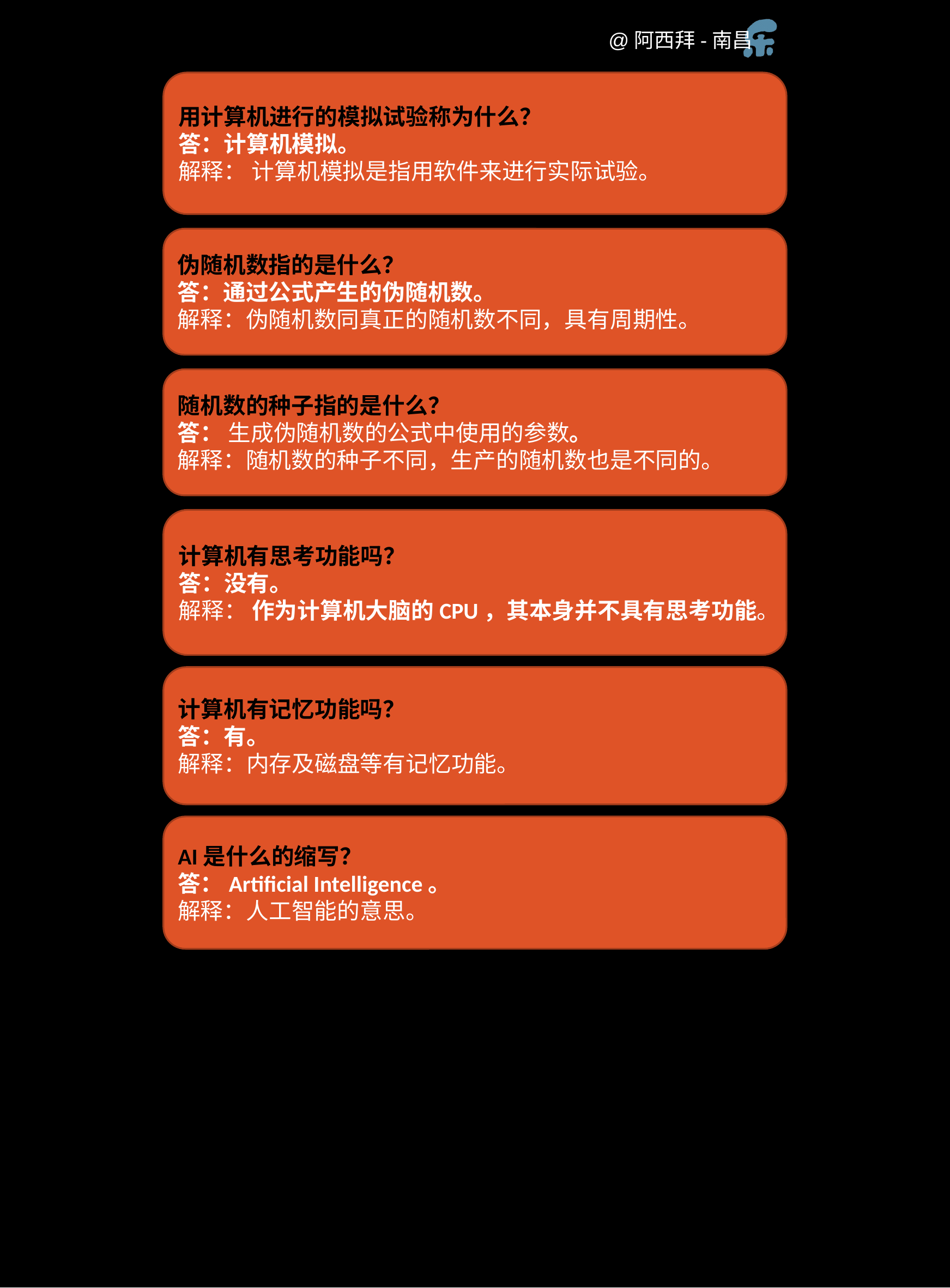

用计算机进行的模拟试验称为什么？
答：计算机模拟。
解释： 计算机模拟是指用软件来进行实际试验。
伪随机数指的是什么？
答：通过公式产生的伪随机数。
解释：伪随机数同真正的随机数不同，具有周期性。
随机数的种子指的是什么？
答： 生成伪随机数的公式中使用的参数。
解释：随机数的种子不同，生产的随机数也是不同的。
计算机有思考功能吗？
答：没有。
解释： 作为计算机大脑的CPU，其本身并不具有思考功能。
计算机有记忆功能吗？
答：有。
解释：内存及磁盘等有记忆功能。
AI是什么的缩写？
答：Artificial Intelligence。
解释：人工智能的意思。